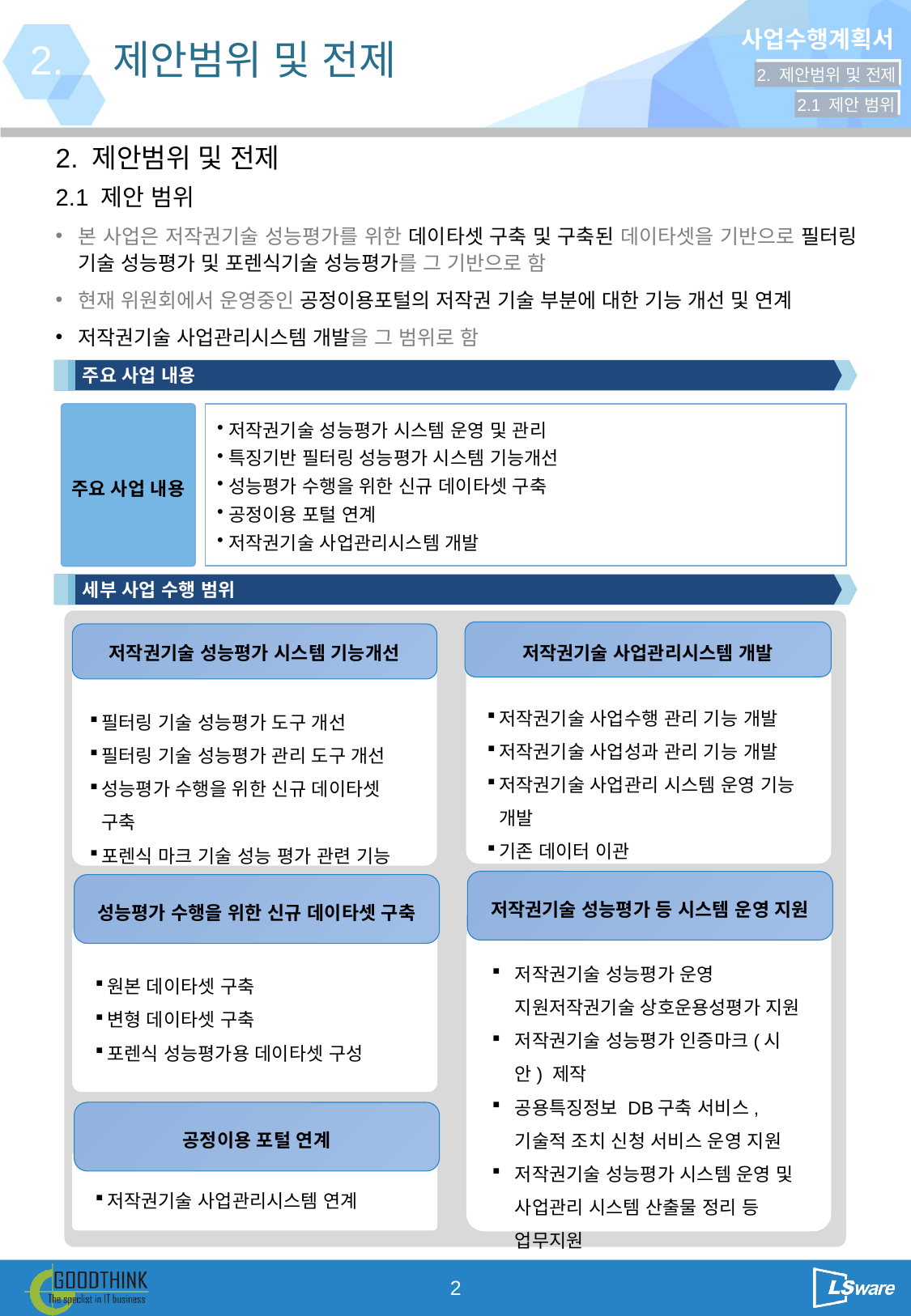

2.
제안범위 및 전제
2. 제안범위 및 전제
2.1 제안 범위
2. 제안범위 및 전제
2.1 제안 범위
본 사업은 저작권기술 성능평가를 위한 데이타셋 구축 및 구축된 데이타셋을 기반으로 필터링 기술 성능평가 및 포렌식기술 성능평가를 그 기반으로 함
현재 위원회에서 운영중인 공정이용포털의 저작권 기술 부분에 대한 기능 개선 및 연계
저작권기술 사업관리시스템 개발을 그 범위로 함

주요 사업 내용

저작권기술 성능평가 시스템 운영 및 관리
특징기반 필터링 성능평가 시스템 기능개선
성능평가 수행을 위한 신규 데이타셋 구축
공정이용 포털 연계
저작권기술 사업관리시스템 개발
주요 사업 내용

세부 사업 수행 범위

저작권기술 사업관리시스템 개발
저작권기술 성능평가 시스템 기능개선

저작권기술 사업수행 관리 기능 개발
저작권기술 사업성과 관리 기능 개발
저작권기술 사업관리 시스템 운영 기능 개발
기존 데이터 이관
필터링 기술 성능평가 도구 개선
필터링 기술 성능평가 관리 도구 개선
성능평가 수행을 위한 신규 데이타셋 구축
포렌식 마크 기술 성능 평가 관련 기능 개선
저작권기술 성능평가 등 시스템 운영 지원
성능평가 수행을 위한 신규 데이타셋 구축

저작권기술 성능평가 운영 지원저작권기술 상호운용성평가 지원
저작권기술 성능평가 인증마크(시안) 제작
공용특징정보 DB구축 서비스, 기술적 조치 신청 서비스 운영 지원
저작권기술 성능평가 시스템 운영 및 사업관리 시스템 산출물 정리 등 업무지원
원본 데이타셋 구축
변형 데이타셋 구축
포렌식 성능평가용 데이타셋 구성
공정이용 포털 연계

저작권기술 사업관리시스템 연계